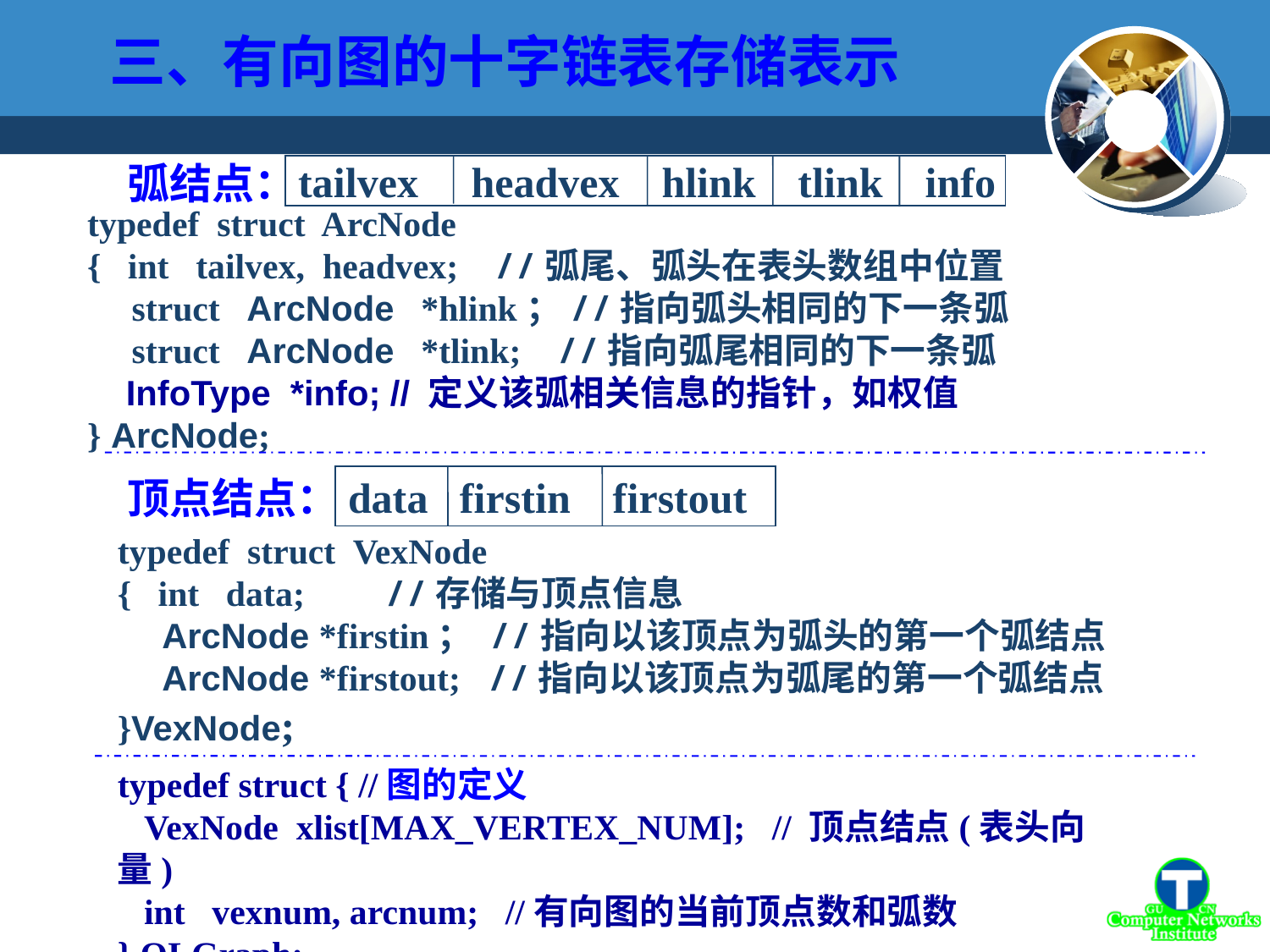

三、有向图的十字链表存储表示
弧结点：
tailvex     headvex    hlink    tlink    info

typedef  struct  ArcNode
{   int   tailvex,  headvex;    //弧尾、弧头在表头数组中位置
     struct   ArcNode   *hlink；//指向弧头相同的下一条弧
     struct   ArcNode   *tlink;    //指向弧尾相同的下一条弧
    InfoType  *info; // 定义该弧相关信息的指针，如权值
} ArcNode;

顶点结点：
data   firstin    firstout

typedef  struct  VexNode
{   int   data;         //存储与顶点信息
     ArcNode *firstin； //指向以该顶点为弧头的第一个弧结点
     ArcNode *firstout;   //指向以该顶点为弧尾的第一个弧结点
}VexNode;

typedef struct { //图的定义
   VexNode  xlist[MAX_VERTEX_NUM];   // 顶点结点(表头向量)
   int   vexnum, arcnum;   //有向图的当前顶点数和弧数
} OLGraph;
40